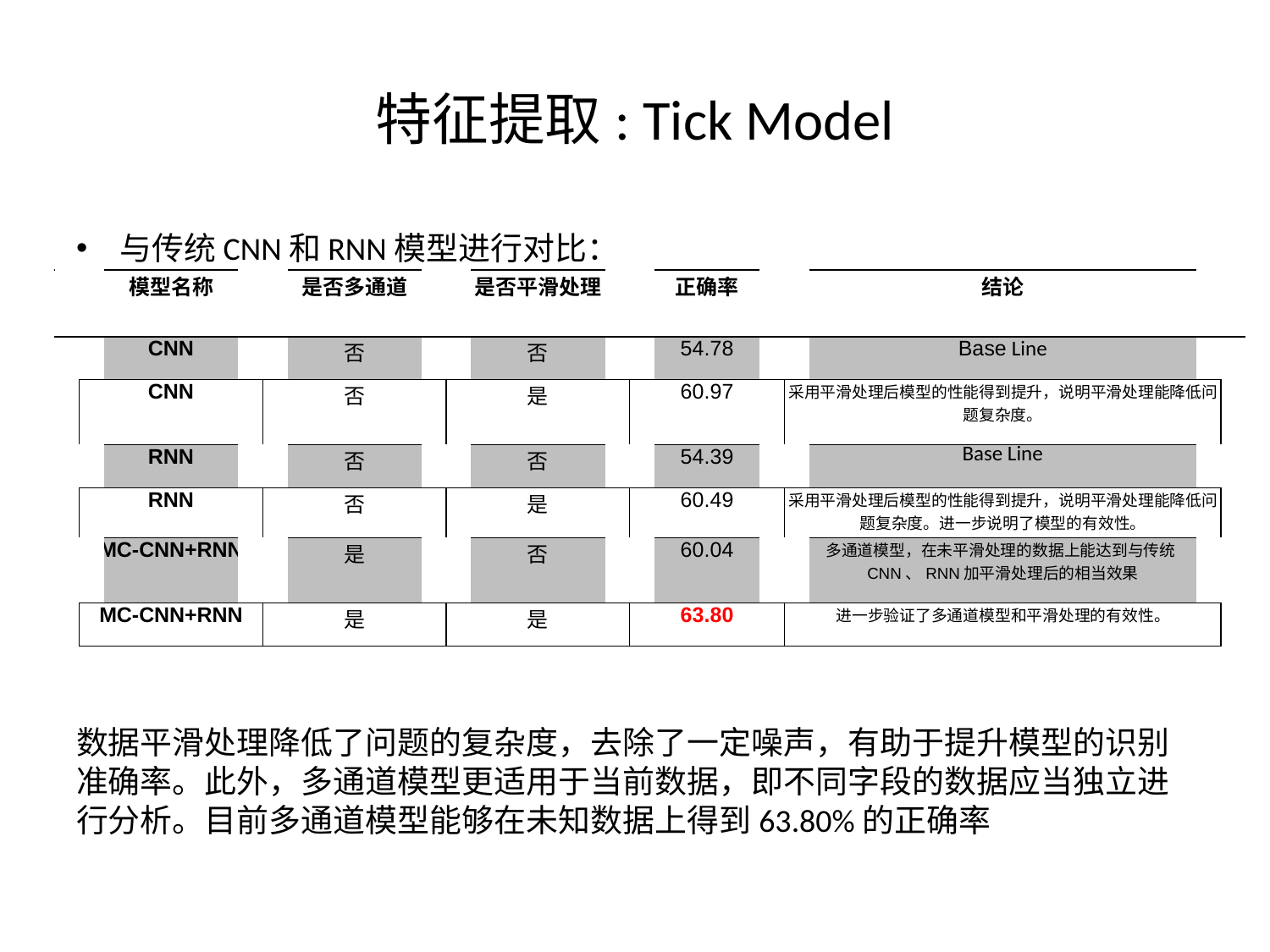

# 特征提取: Tick Model
与传统CNN和RNN模型进行对比：

数据平滑处理降低了问题的复杂度，去除了一定噪声，有助于提升模型的识别准确率。此外，多通道模型更适用于当前数据，即不同字段的数据应当独立进行分析。目前多通道模型能够在未知数据上得到63.80%的正确率
| 模型名称 | 是否多通道 | 是否平滑处理 | 正确率 | 结论 |
| --- | --- | --- | --- | --- |
| CNN | 否 | 否 | 54.78 | Base Line |
| CNN | 否 | 是 | 60.97 | 采用平滑处理后模型的性能得到提升，说明平滑处理能降低问题复杂度。 |
| RNN | 否 | 否 | 54.39 | Base Line |
| RNN | 否 | 是 | 60.49 | 采用平滑处理后模型的性能得到提升，说明平滑处理能降低问题复杂度。进一步说明了模型的有效性。 |
| MC-CNN+RNN | 是 | 否 | 60.04 | 多通道模型，在未平滑处理的数据上能达到与传统CNN、RNN加平滑处理后的相当效果 |
| MC-CNN+RNN | 是 | 是 | 63.80 | 进一步验证了多通道模型和平滑处理的有效性。 |